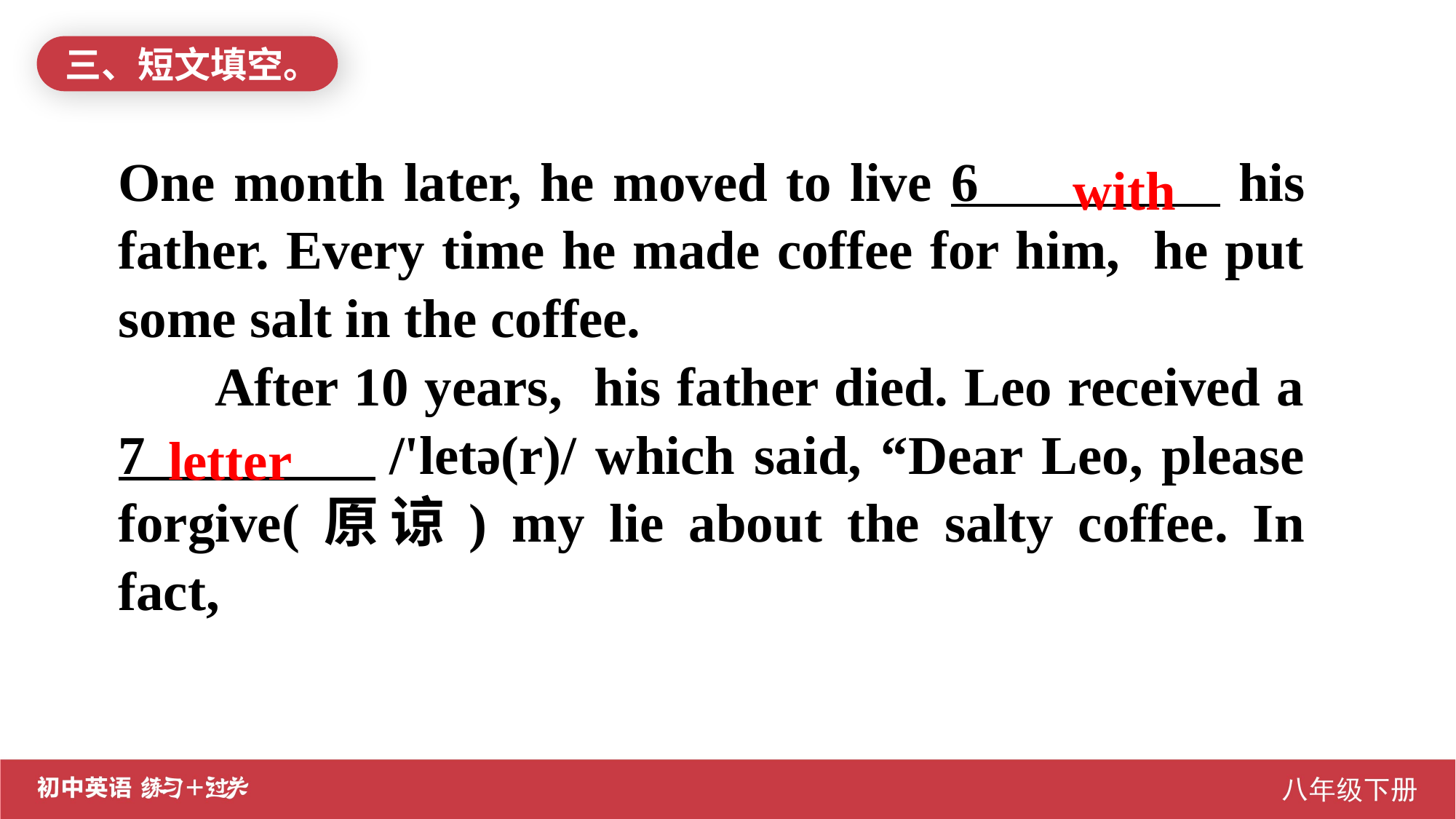

三、短文填空。
with
One month later, he moved to live 6              his father. Every time he made coffee for him,  he put some salt in the coffee.
      After 10 years,  his father died. Leo received a 7            ./'letə(r)/ which said, “Dear Leo, please forgive(原谅) my lie about the salty coffee. In fact,
letter